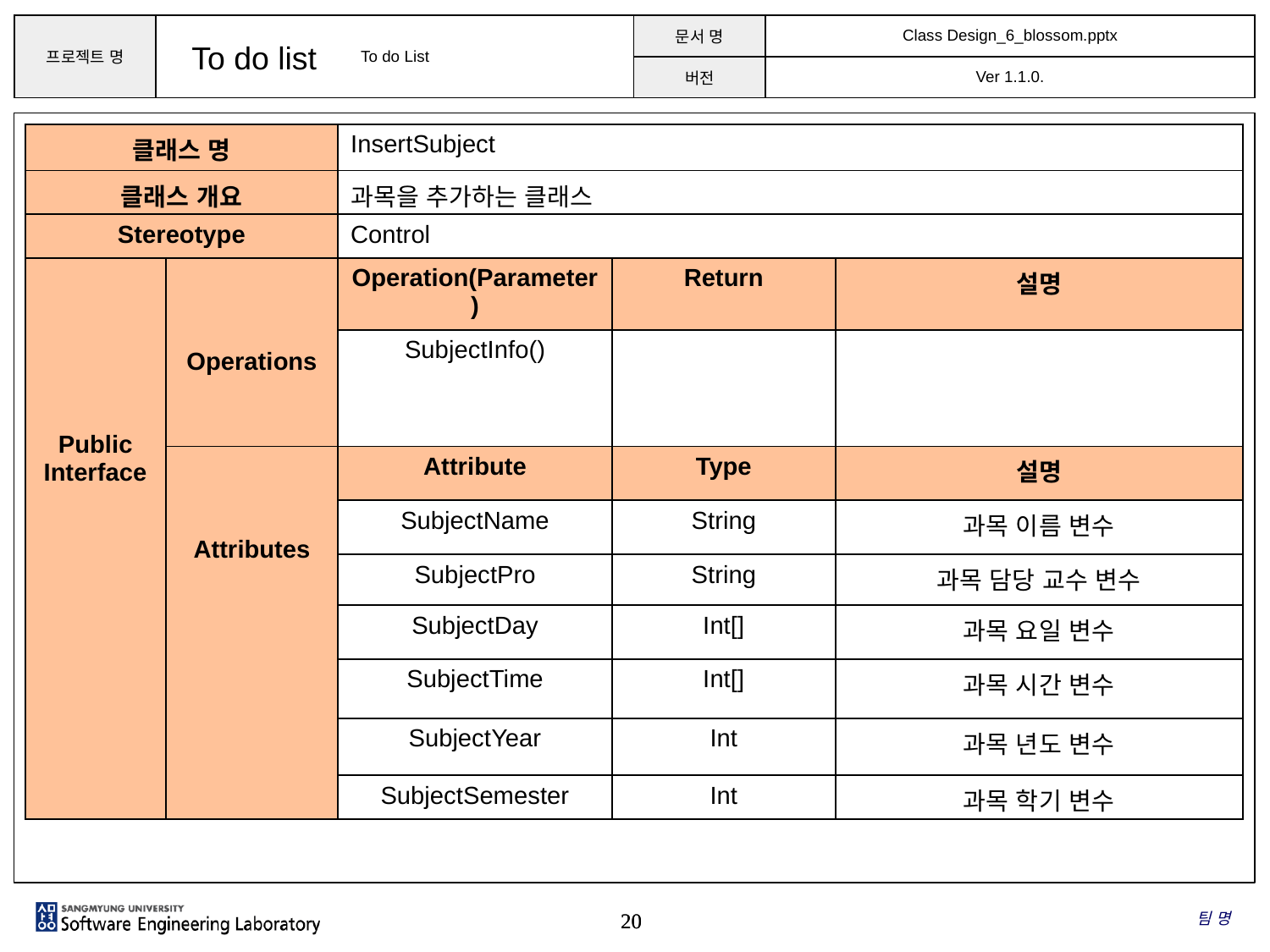

To do list
| 클래스 명 |  | InsertSubject |  |  |
| --- | --- | --- | --- | --- |
| 클래스 개요 |  | 과목을 추가하는 클래스 |  |  |
| Stereotype |  | Control |  |  |
| Public Interface | Operations | Operation(Parameter) | Return | 설명 |
|  |  | SubjectInfo() |  |  |
|  | Attributes | Attribute | Type | 설명 |
|  |  | SubjectName | String | 과목 이름 변수 |
|  |  | SubjectPro | String | 과목 담당 교수 변수 |
|  |  | SubjectDay | Int[] | 과목 요일 변수 |
|  |  | SubjectTime | Int[] | 과목 시간 변수 |
|  |  | SubjectYear | Int | 과목 년도 변수 |
|  |  | SubjectSemester | Int | 과목 학기 변수 |
팀 명